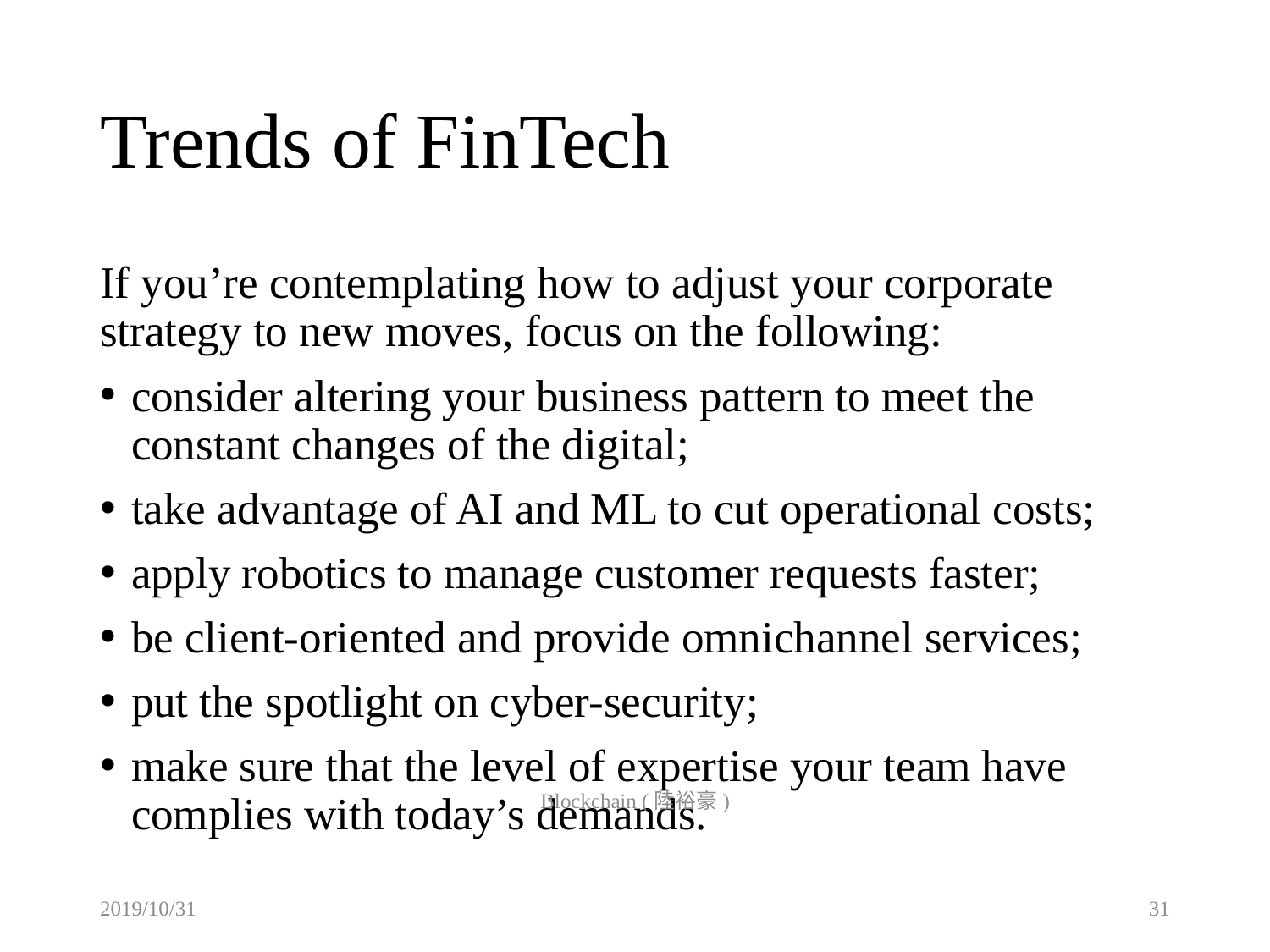

# Trends of FinTech
If you’re contemplating how to adjust your corporate strategy to new moves, focus on the following:
consider altering your business pattern to meet the constant changes of the digital;
take advantage of AI and ML to cut operational costs;
apply robotics to manage customer requests faster;
be client-oriented and provide omnichannel services;
put the spotlight on cyber-security;
make sure that the level of expertise your team have complies with today’s demands.

Blockchain (陸裕豪)
2019/10/31
31